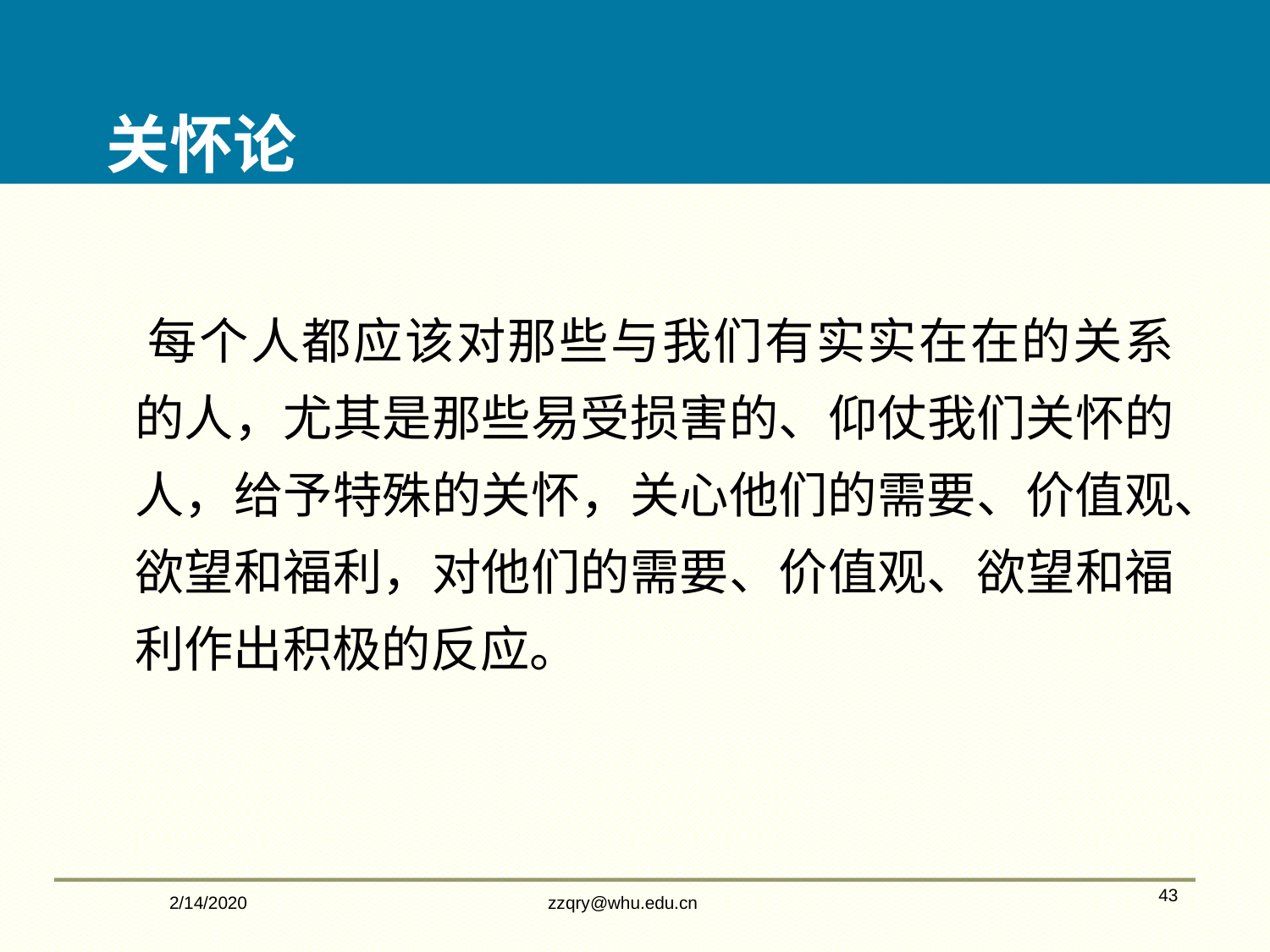

关怀论
   每个人都应该对那些与我们有实实在在的关系的人，尤其是那些易受损害的、仰仗我们关怀的人，给予特殊的关怀，关心他们的需要、价值观、欲望和福利，对他们的需要、价值观、欲望和福利作出积极的反应。
2/14/2020
zzqry@whu.edu.cn
43